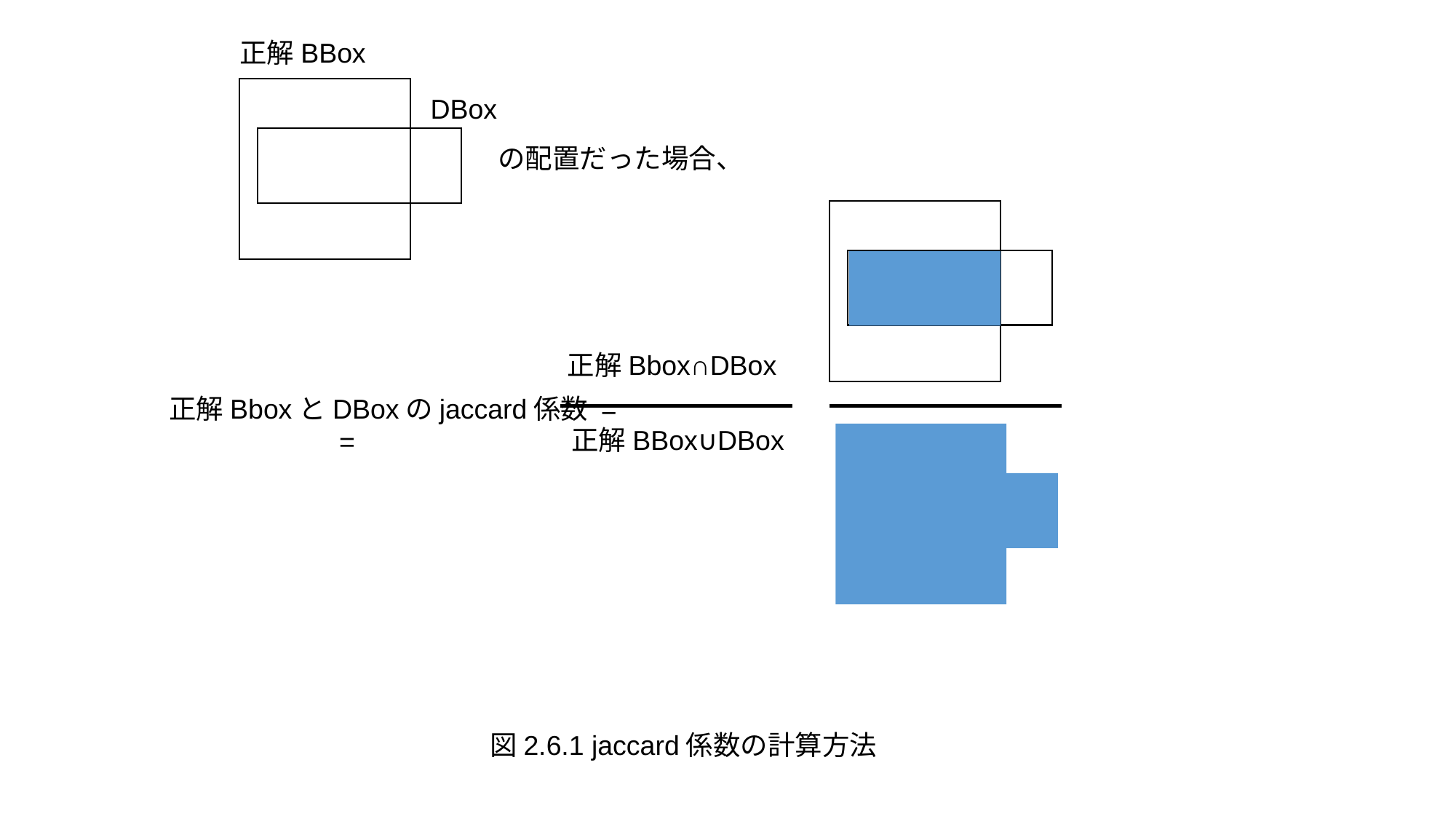

正解BBox

DBox

の配置だった場合、

正解Bbox∩DBox
正解BboxとDBoxのjaccard係数 =　　　　　　　　　　　　　　=
正解BBox∪DBox

図2.6.1 jaccard係数の計算方法